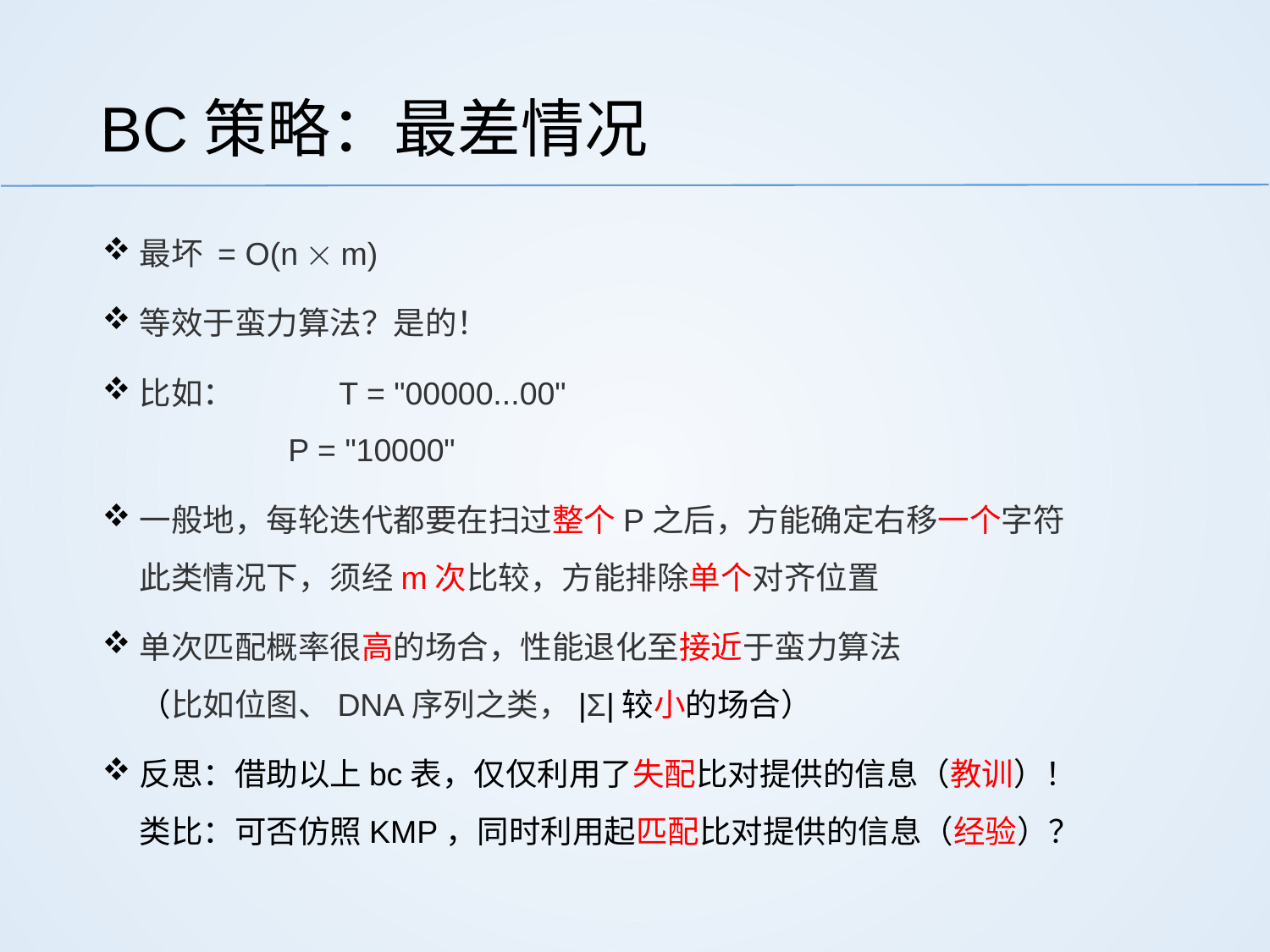

# BC策略：最差情况
最坏 = O(n × m)
等效于蛮力算法？是的！
比如：		T = "00000...00"
			P = "10000"
一般地，每轮迭代都要在扫过整个P之后，方能确定右移一个字符
此类情况下，须经m次比较，方能排除单个对齐位置
单次匹配概率很高的场合，性能退化至接近于蛮力算法
（比如位图、DNA序列之类，|Σ|较小的场合）
反思：借助以上bc表，仅仅利用了失配比对提供的信息（教训）！
类比：可否仿照KMP，同时利用起匹配比对提供的信息（经验）？